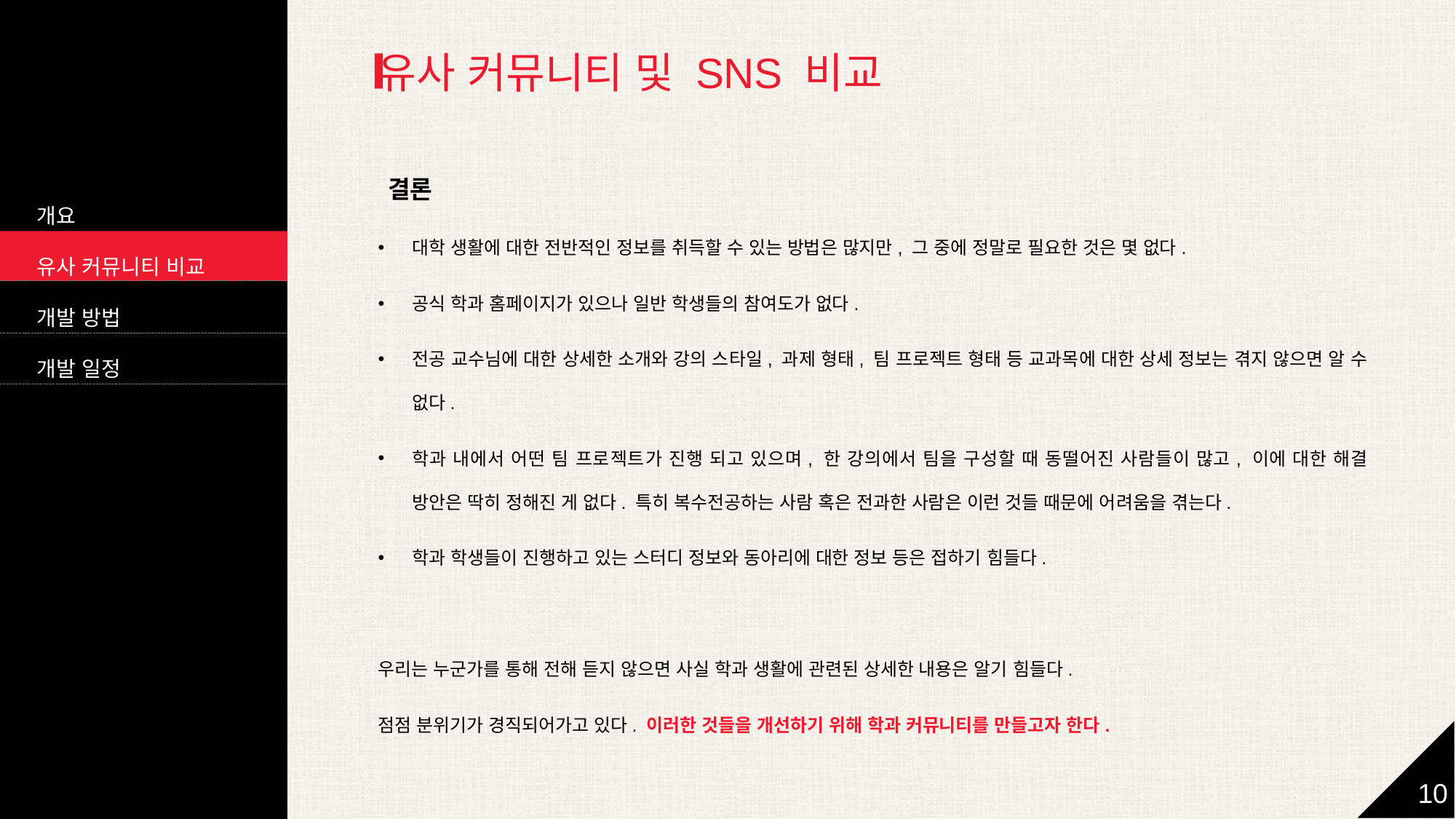

유사 커뮤니티 및 SNS 비교

결론
개요
유사 커뮤니티 비교
개발 방법
개발 일정
대학 생활에 대한 전반적인 정보를 취득할 수 있는 방법은 많지만, 그 중에 정말로 필요한 것은 몇 없다.
공식 학과 홈페이지가 있으나 일반 학생들의 참여도가 없다.
전공 교수님에 대한 상세한 소개와 강의 스타일, 과제 형태, 팀 프로젝트 형태 등 교과목에 대한 상세 정보는 겪지 않으면 알 수 없다.
학과 내에서 어떤 팀 프로젝트가 진행 되고 있으며, 한 강의에서 팀을 구성할 때 동떨어진 사람들이 많고, 이에 대한 해결 방안은 딱히 정해진 게 없다. 특히 복수전공하는 사람 혹은 전과한 사람은 이런 것들 때문에 어려움을 겪는다.
학과 학생들이 진행하고 있는 스터디 정보와 동아리에 대한 정보 등은 접하기 힘들다.

우리는 누군가를 통해 전해 듣지 않으면 사실 학과 생활에 관련된 상세한 내용은 알기 힘들다.
점점 분위기가 경직되어가고 있다. 이러한 것들을 개선하기 위해 학과 커뮤니티를 만들고자 한다.

10